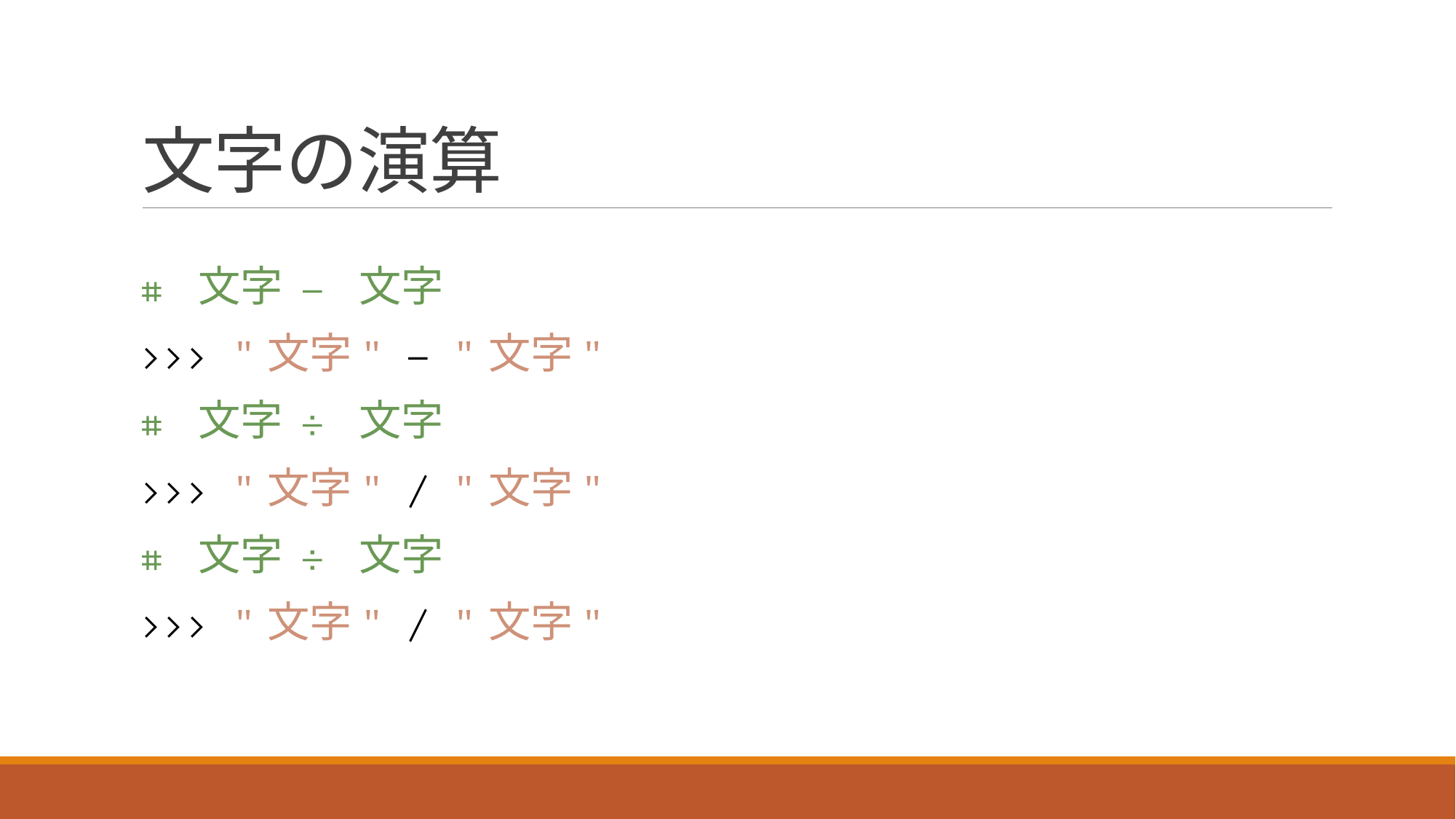

# 文字の演算

# 文字 - 文字
>>> "文字" - "文字"
# 文字 ÷ 文字
>>> "文字" / "文字"
# 文字 ÷ 文字
>>> "文字" / "文字"